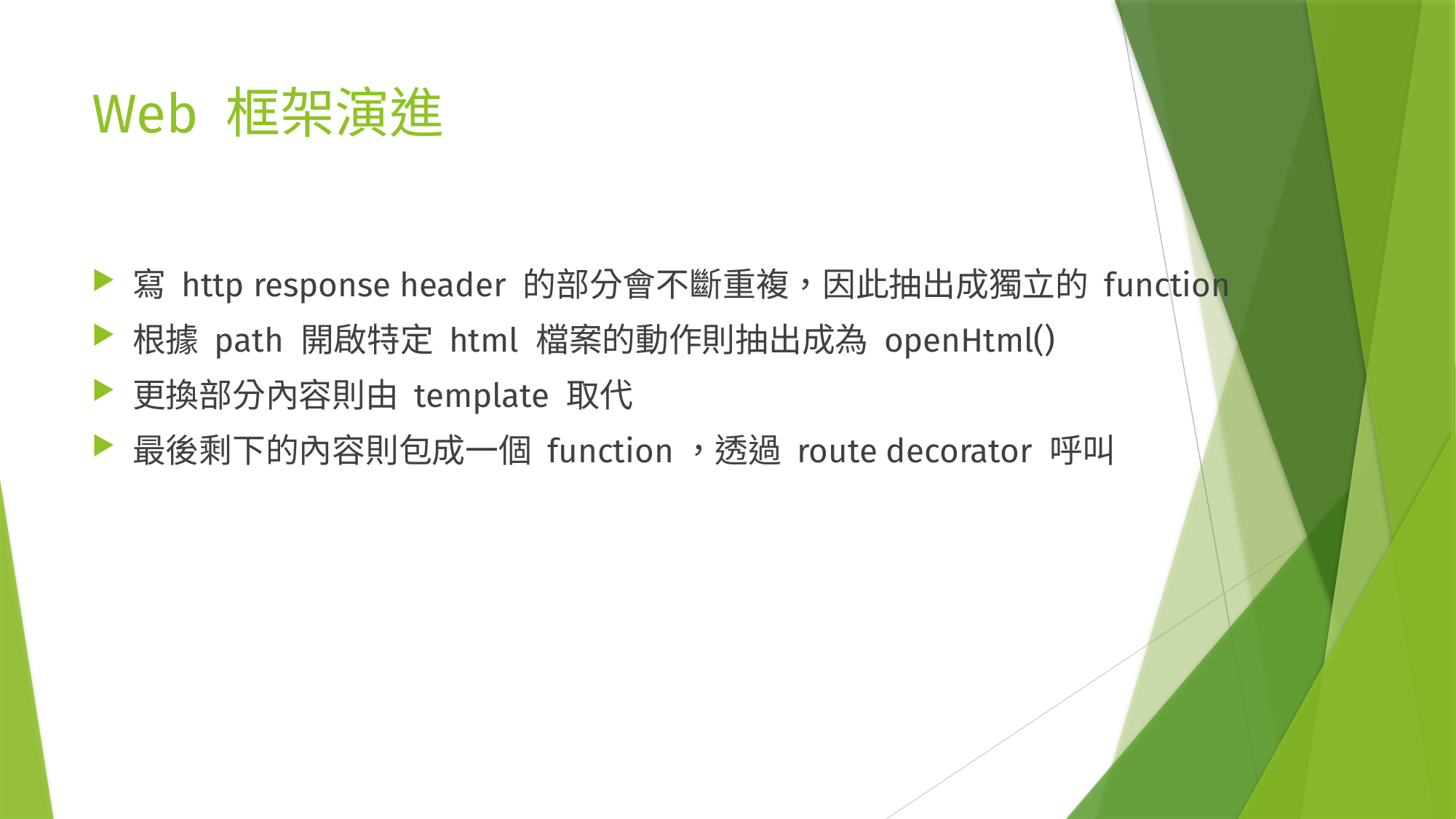

# Web 框架演進
寫 http response header 的部分會不斷重複，因此抽出成獨立的 function
根據 path 開啟特定 html 檔案的動作則抽出成為 openHtml()
更換部分內容則由 template 取代
最後剩下的內容則包成一個 function，透過 route decorator 呼叫